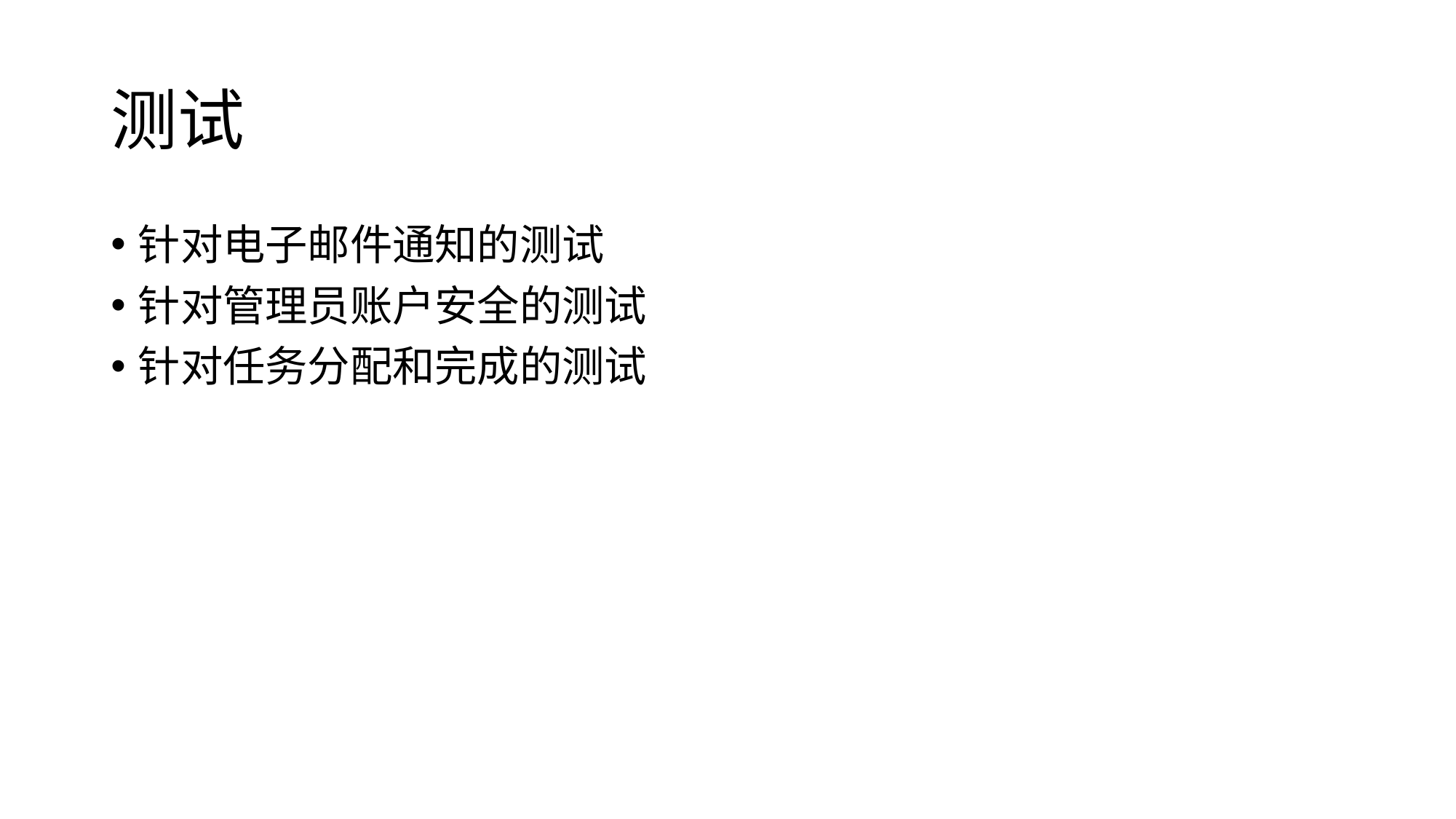

# 测试
针对电子邮件通知的测试
针对管理员账户安全的测试
针对任务分配和完成的测试